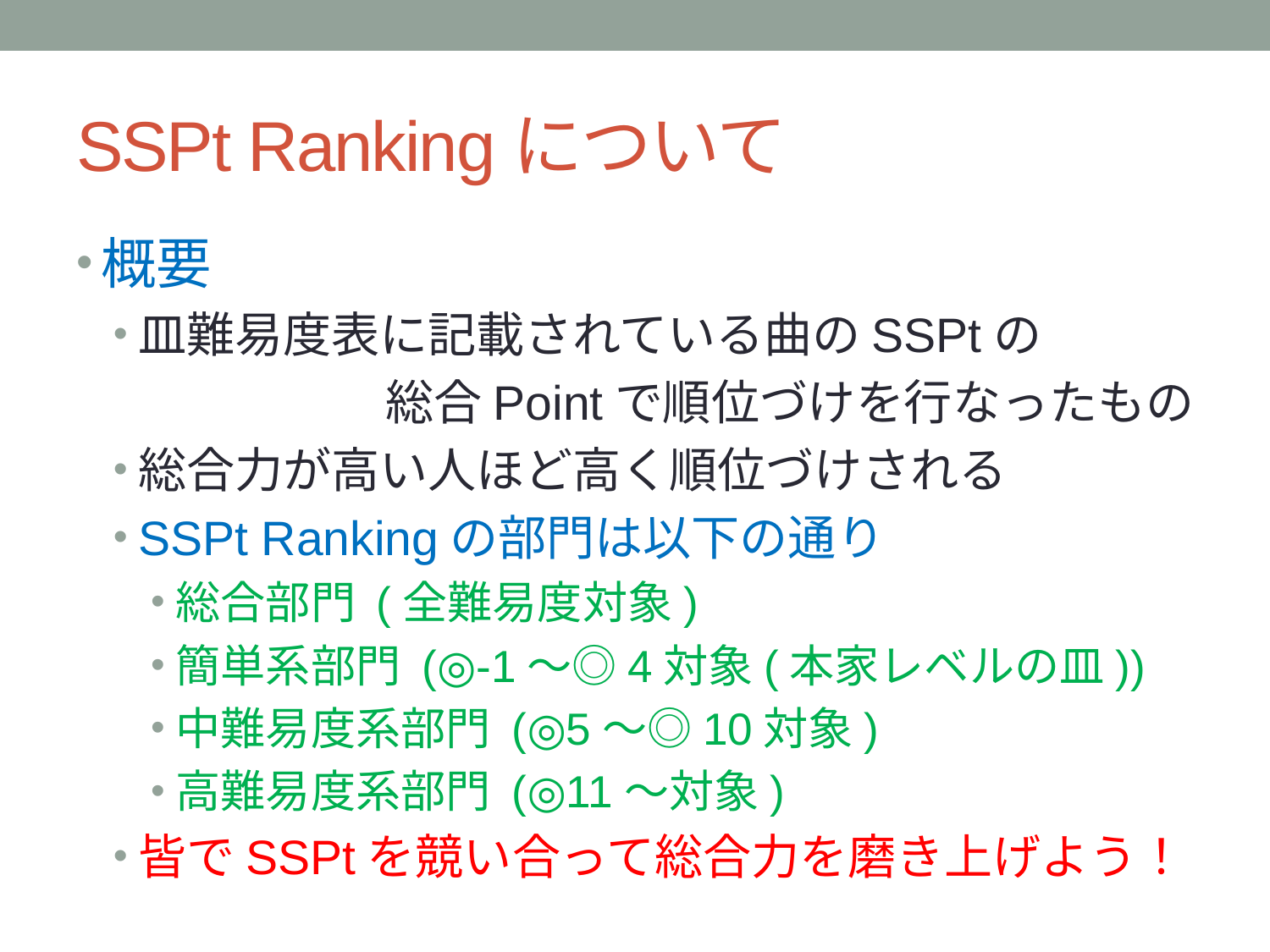

# SSPt Rankingについて
概要
皿難易度表に記載されている曲のSSPtの
総合Pointで順位づけを行なったもの
総合力が高い人ほど高く順位づけされる
SSPt Rankingの部門は以下の通り
総合部門 (全難易度対象)
簡単系部門 (◎-1～◎4対象(本家レベルの皿))
中難易度系部門 (◎5～◎10対象)
高難易度系部門 (◎11～対象)
皆でSSPtを競い合って総合力を磨き上げよう！